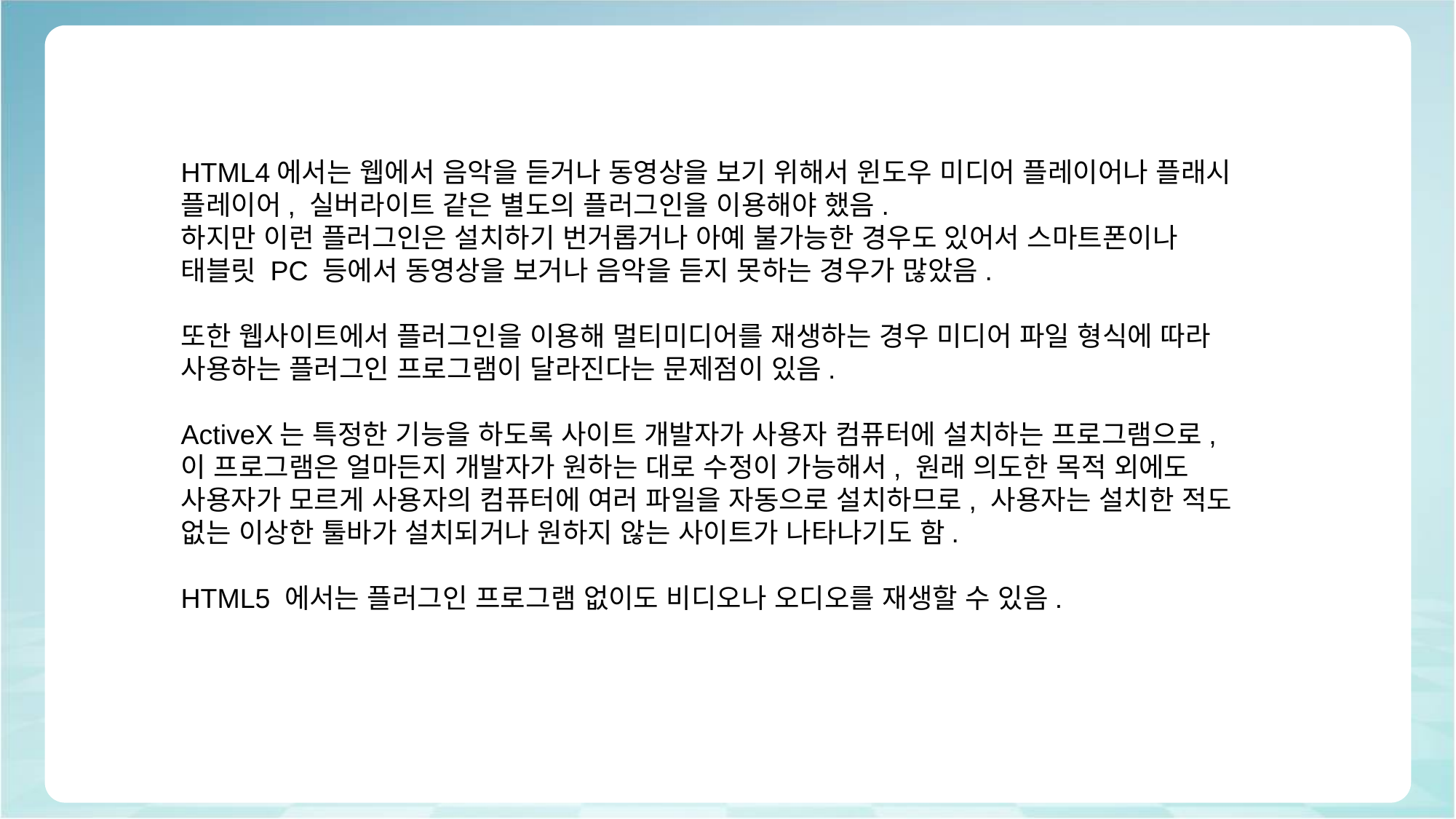

HTML4에서는 웹에서 음악을 듣거나 동영상을 보기 위해서 윈도우 미디어 플레이어나 플래시
플레이어, 실버라이트 같은 별도의 플러그인을 이용해야 했음.
하지만 이런 플러그인은 설치하기 번거롭거나 아예 불가능한 경우도 있어서 스마트폰이나
태블릿 PC 등에서 동영상을 보거나 음악을 듣지 못하는 경우가 많았음.

또한 웹사이트에서 플러그인을 이용해 멀티미디어를 재생하는 경우 미디어 파일 형식에 따라
사용하는 플러그인 프로그램이 달라진다는 문제점이 있음.

ActiveX는 특정한 기능을 하도록 사이트 개발자가 사용자 컴퓨터에 설치하는 프로그램으로,
이 프로그램은 얼마든지 개발자가 원하는 대로 수정이 가능해서, 원래 의도한 목적 외에도
사용자가 모르게 사용자의 컴퓨터에 여러 파일을 자동으로 설치하므로, 사용자는 설치한 적도
없는 이상한 툴바가 설치되거나 원하지 않는 사이트가 나타나기도 함.

HTML5 에서는 플러그인 프로그램 없이도 비디오나 오디오를 재생할 수 있음.